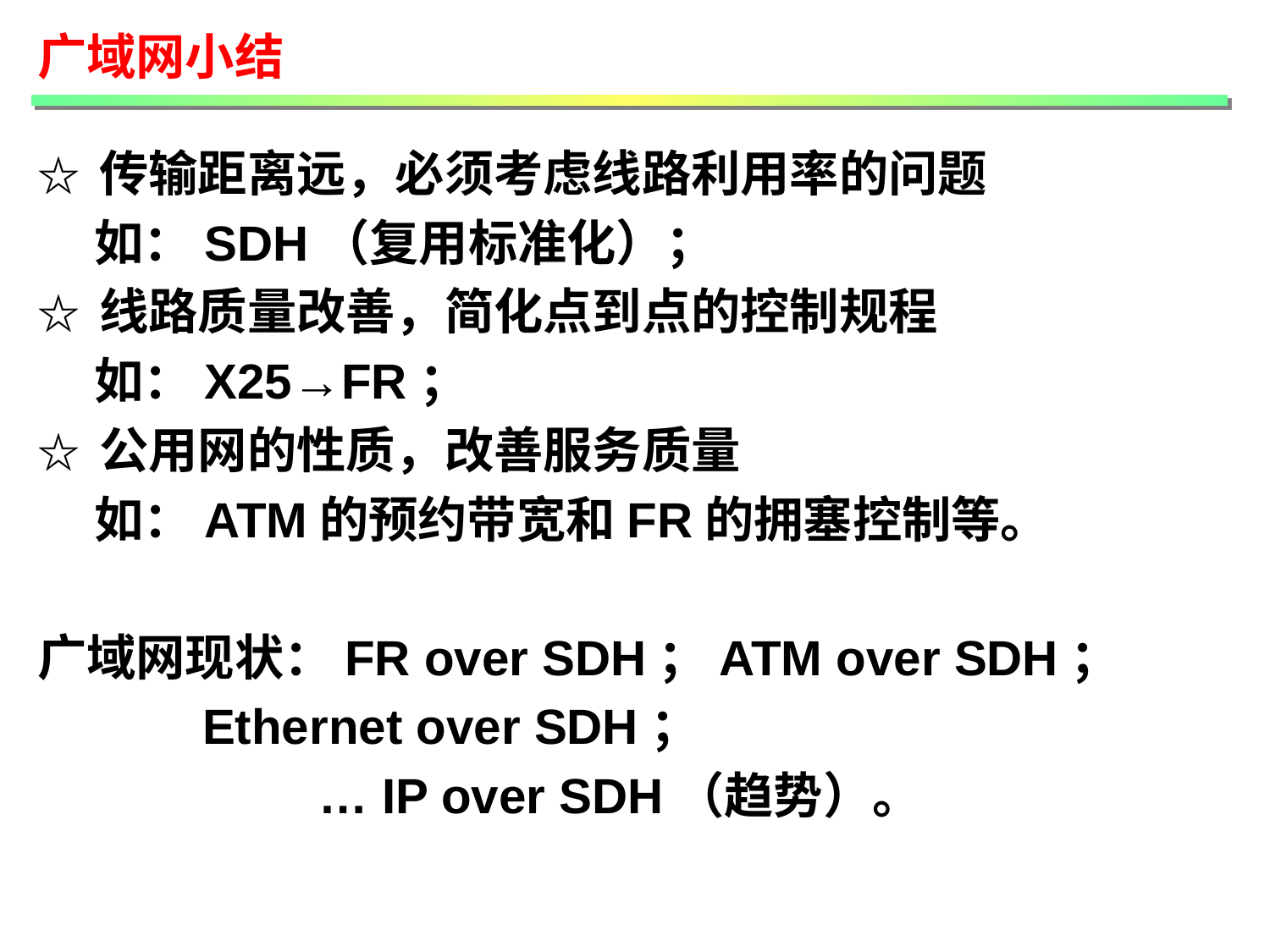

广域网小结

☆ 传输距离远，必须考虑线路利用率的问题
    如：SDH（复用标准化）；
☆ 线路质量改善，简化点到点的控制规程
    如：X25→FR；
☆ 公用网的性质，改善服务质量
    如：ATM的预约带宽和FR的拥塞控制等。

广域网现状：FR over SDH；ATM over SDH；
            Ethernet over SDH；
		  … IP over SDH（趋势）。